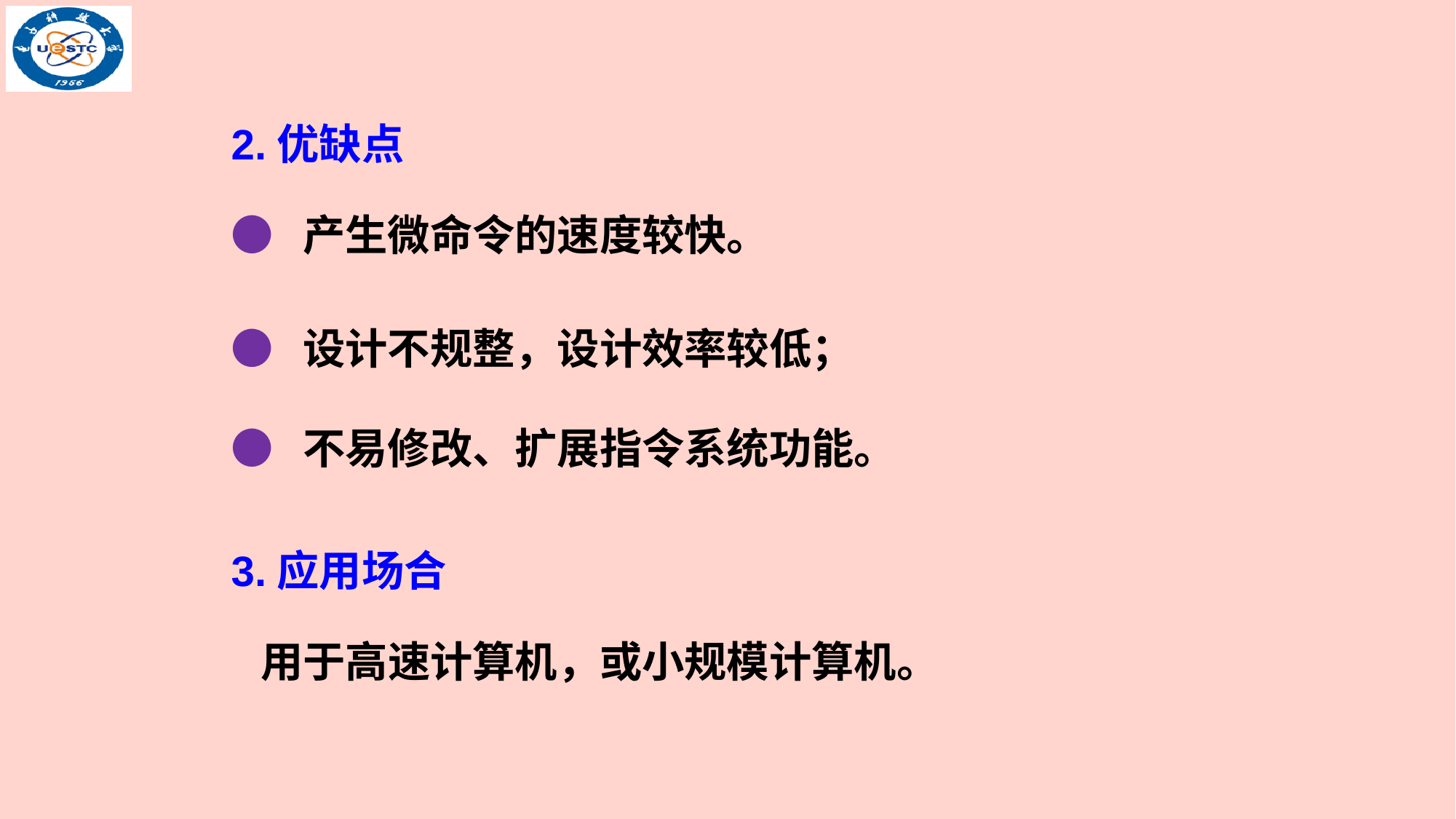

2.优缺点
●  产生微命令的速度较快。
●  设计不规整，设计效率较低；
●  不易修改、扩展指令系统功能。
3.应用场合
  用于高速计算机，或小规模计算机。